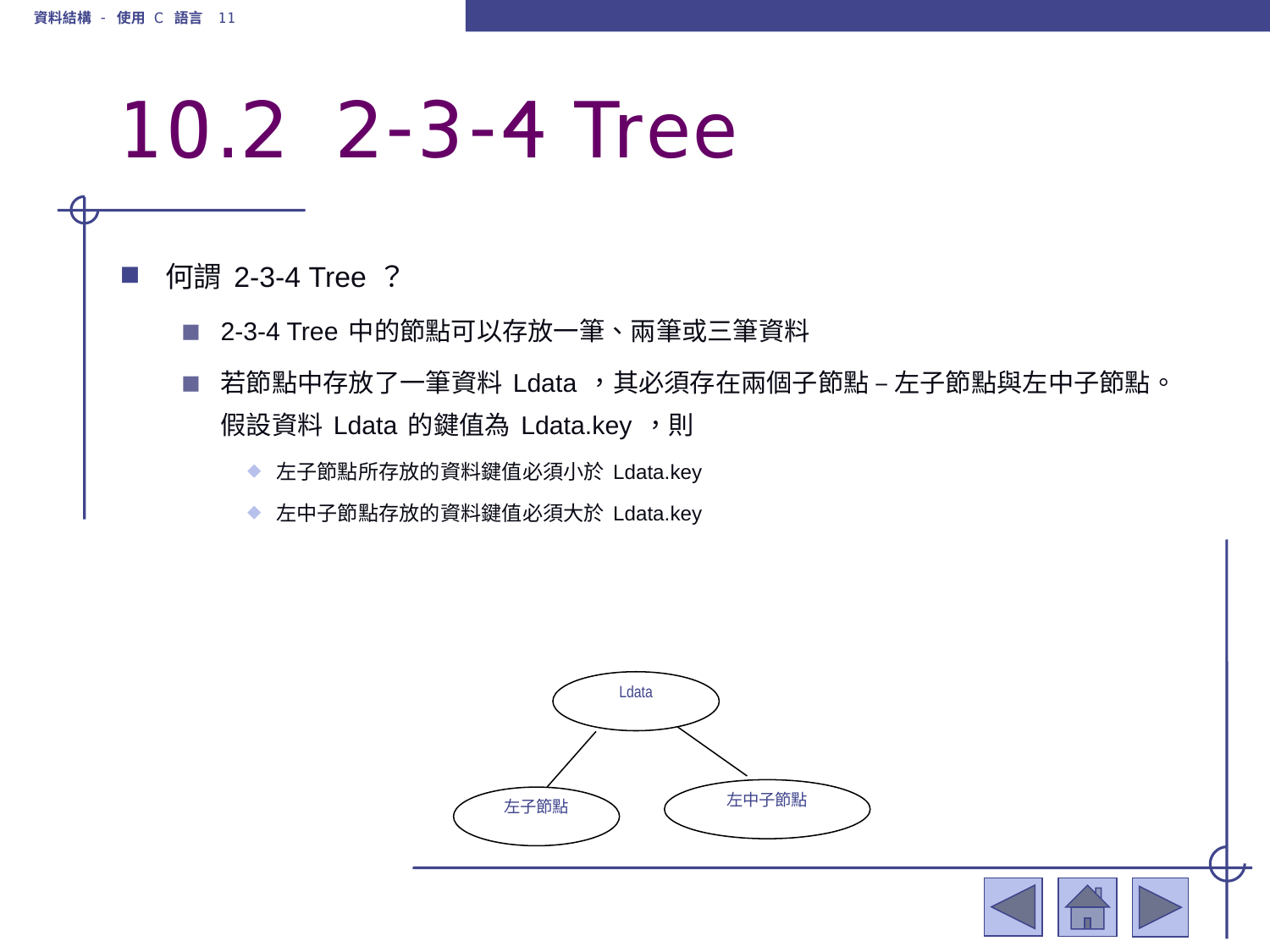

資料結構 - 使用 C 語言   11
# 10.2  2-3-4 Tree
何謂2-3-4 Tree？
2-3-4 Tree中的節點可以存放一筆、兩筆或三筆資料
若節點中存放了一筆資料Ldata，其必須存在兩個子節點 – 左子節點與左中子節點。假設資料Ldata的鍵值為Ldata.key，則
左子節點所存放的資料鍵值必須小於Ldata.key
左中子節點存放的資料鍵值必須大於Ldata.key
Ldata

左中子節點
左子節點